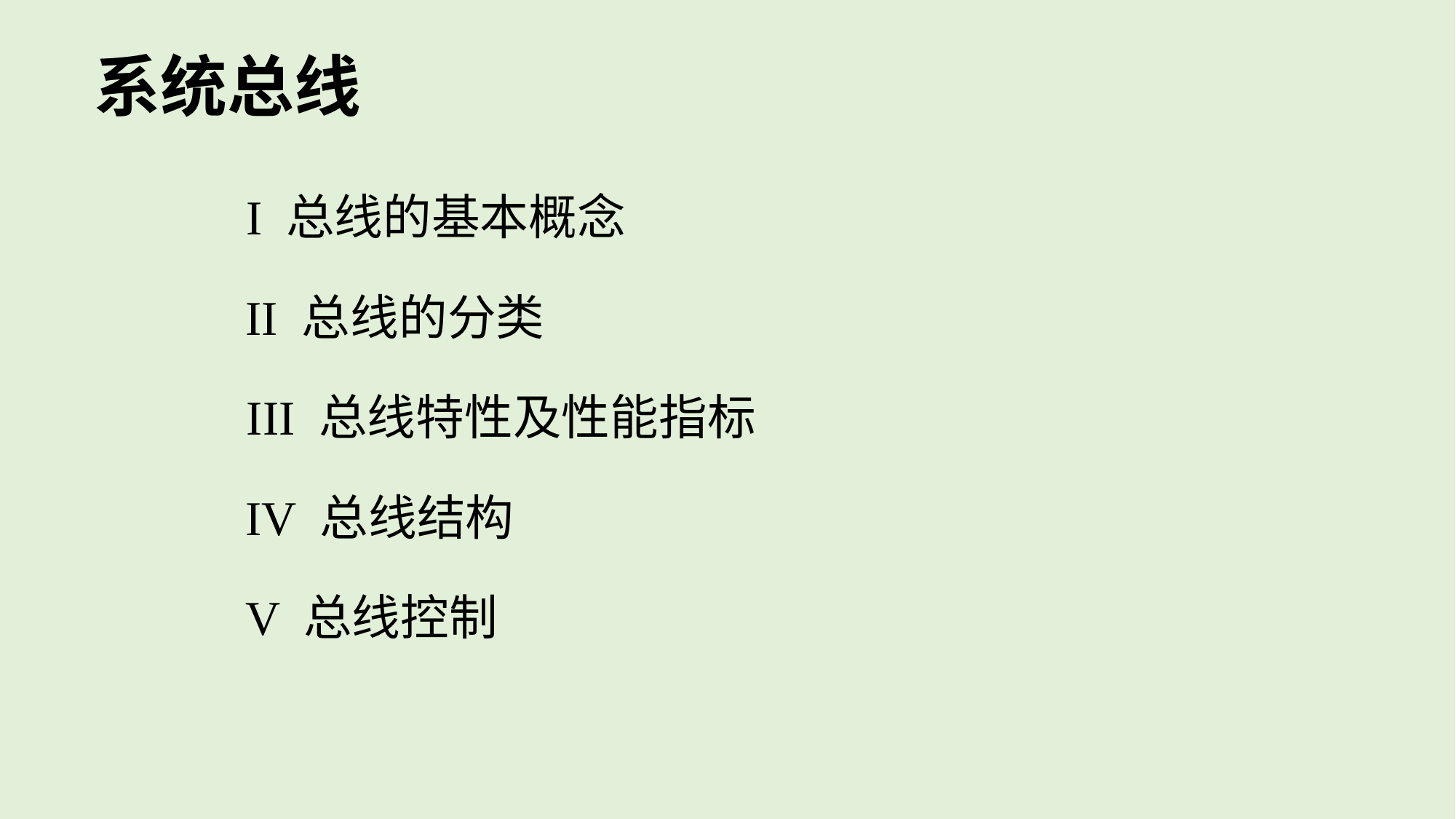

# 系统总线
I 总线的基本概念
II 总线的分类
III 总线特性及性能指标
IV 总线结构
V 总线控制